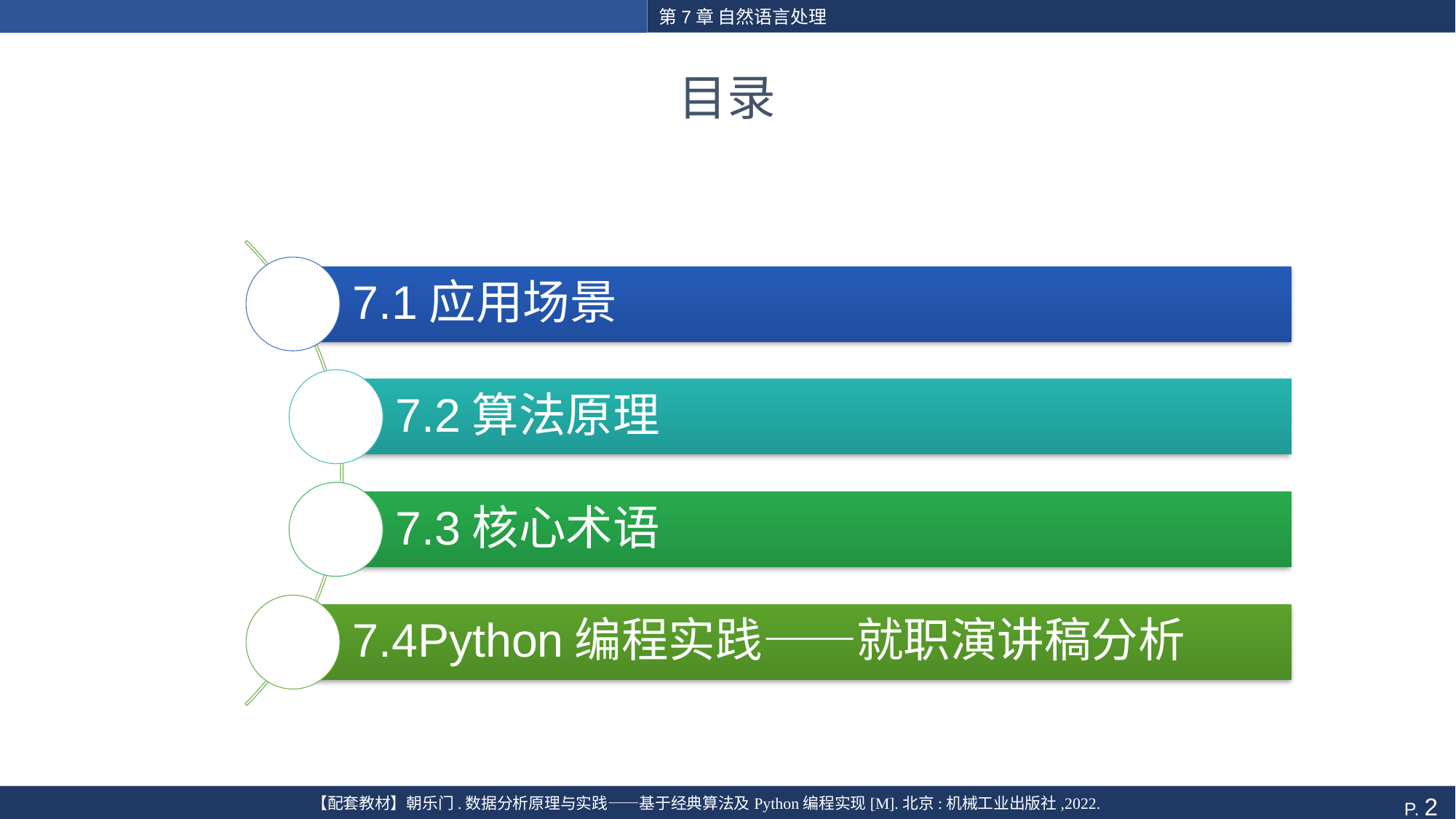

第7章 自然语言处理
# 目录
7.1应用场景
7.2算法原理
7.3核心术语
7.4Python编程实践——就职演讲稿分析